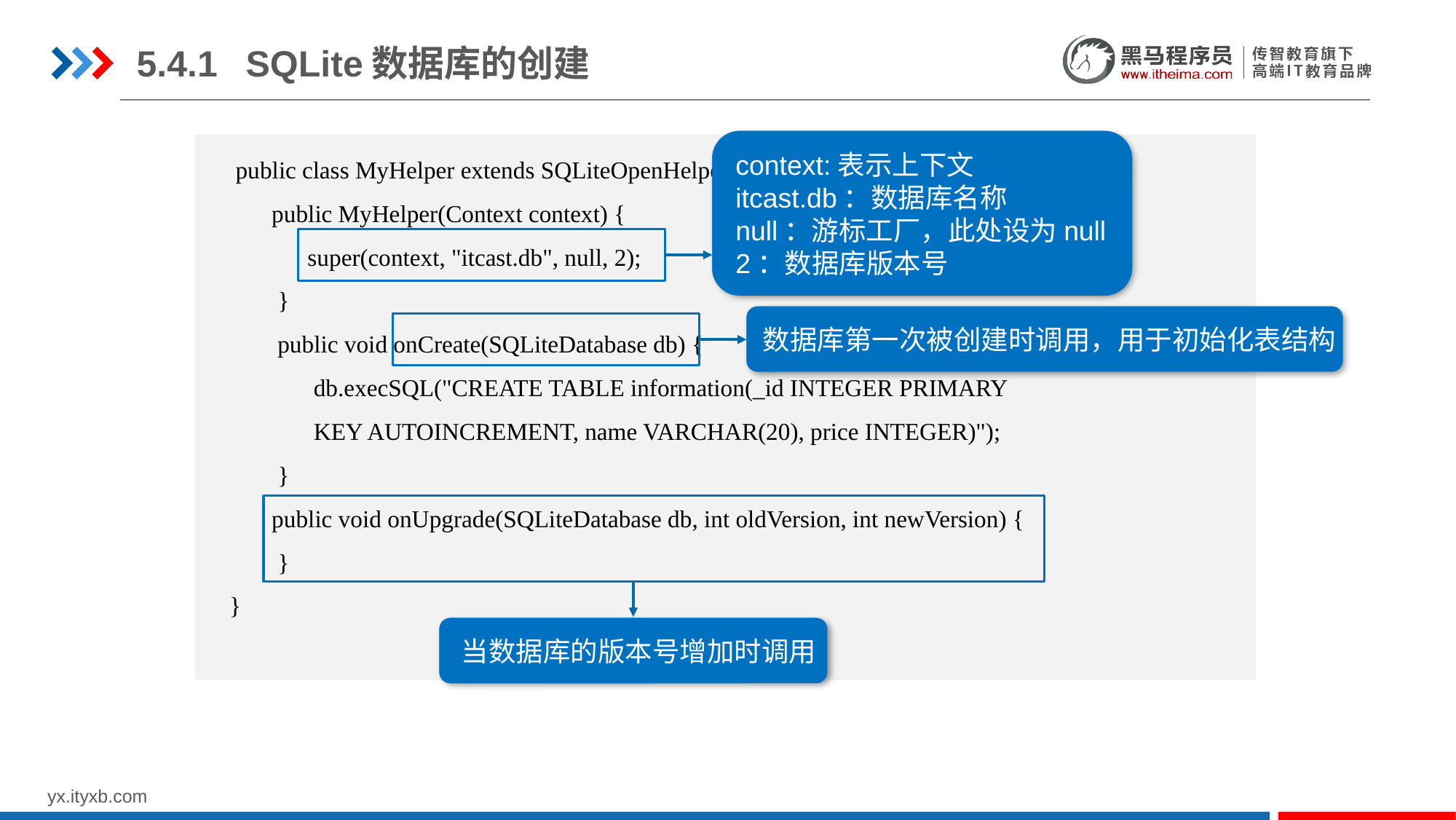

5.4.1	SQLite数据库的创建
  context:表示上下文
  itcast.db：数据库名称
  null：游标工厂，此处设为null
  2：数据库版本号
     public class MyHelper extends SQLiteOpenHelper {
           public MyHelper(Context context) {
                 super(context, "itcast.db", null, 2);
            }
            public void onCreate(SQLiteDatabase db) {
                  db.execSQL("CREATE TABLE information(_id INTEGER PRIMARY
                  KEY AUTOINCREMENT, name VARCHAR(20), price INTEGER)");
            }
           public void onUpgrade(SQLiteDatabase db, int oldVersion, int newVersion) {
            }
    }

 数据库第一次被创建时调用，用于初始化表结构

  当数据库的版本号增加时调用